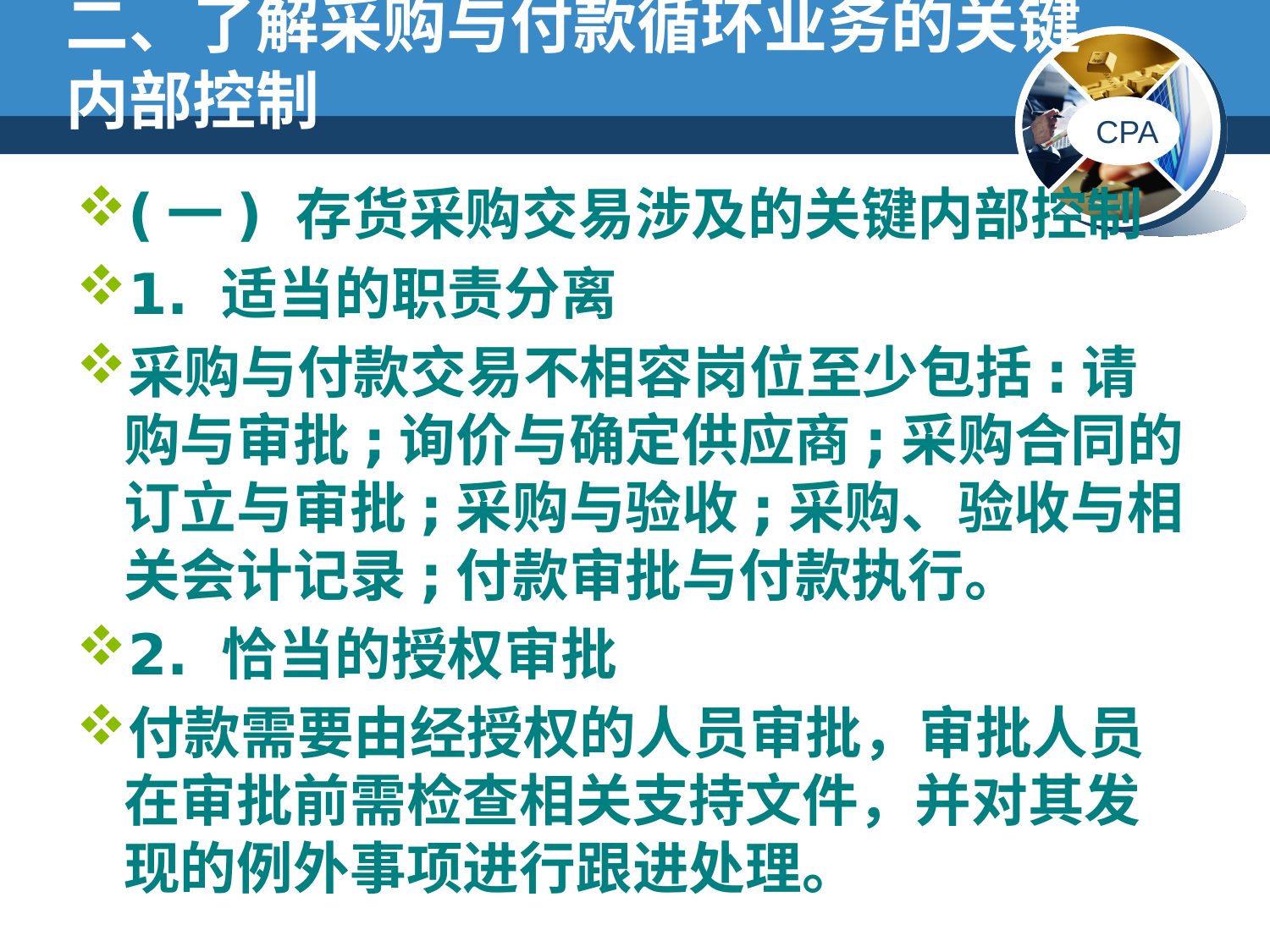

# 二、了解采购与付款循环业务的关键内部控制
(一) 存货采购交易涉及的关键内部控制
1. 适当的职责分离
采购与付款交易不相容岗位至少包括:请购与审批;询价与确定供应商;采购合同的订立与审批;采购与验收;采购、验收与相关会计记录;付款审批与付款执行。
2. 恰当的授权审批
付款需要由经授权的人员审批，审批人员在审批前需检查相关支持文件，并对其发现的例外事项进行跟进处理。